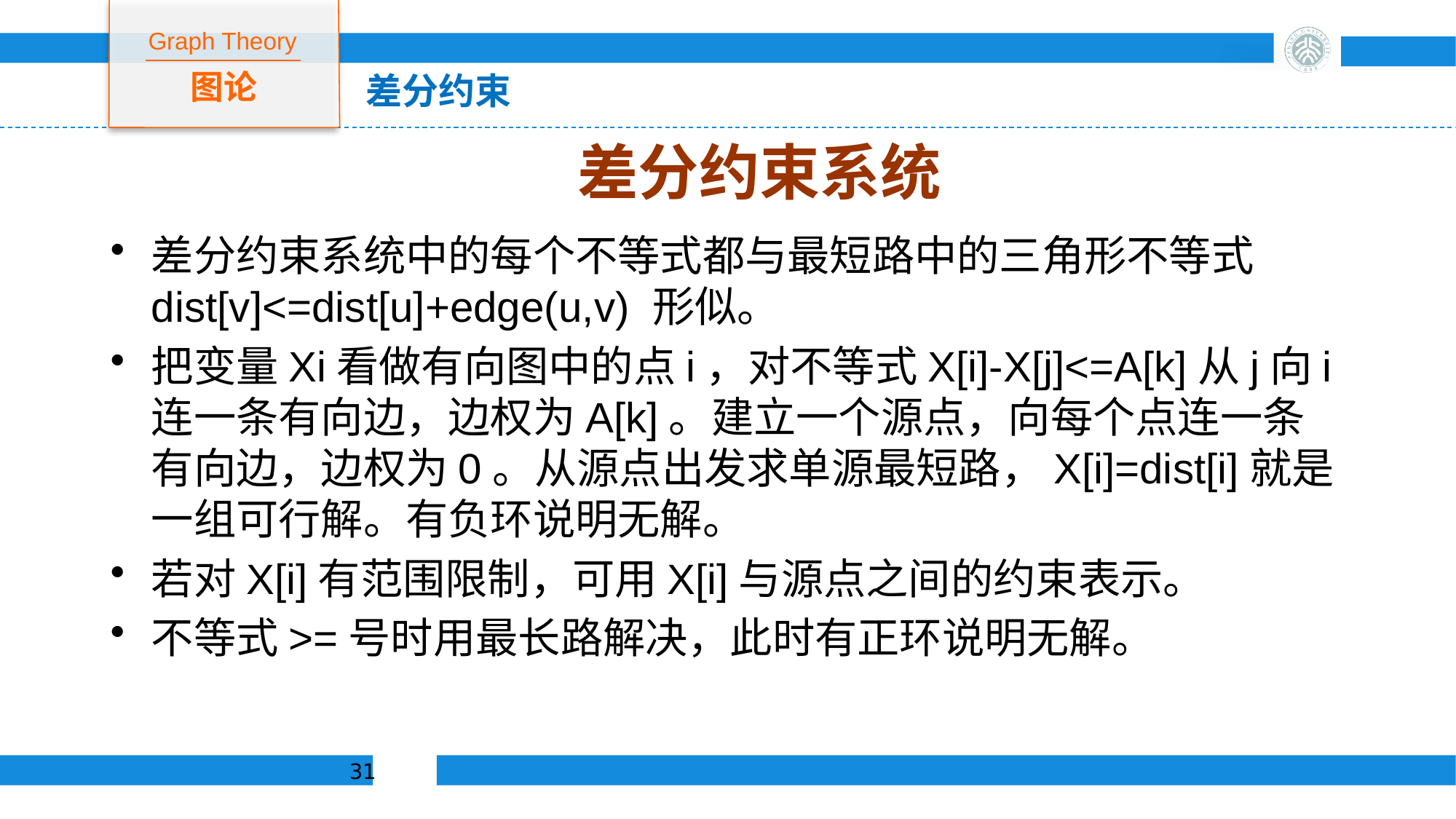

Graph Theory
图论
差分约束
# 差分约束系统
差分约束系统中的每个不等式都与最短路中的三角形不等式 dist[v]<=dist[u]+edge(u,v) 形似。
把变量Xi看做有向图中的点i，对不等式X[i]-X[j]<=A[k]从j向i连一条有向边，边权为A[k]。建立一个源点，向每个点连一条有向边，边权为0。从源点出发求单源最短路，X[i]=dist[i]就是一组可行解。有负环说明无解。
若对X[i]有范围限制，可用X[i]与源点之间的约束表示。
不等式>=号时用最长路解决，此时有正环说明无解。